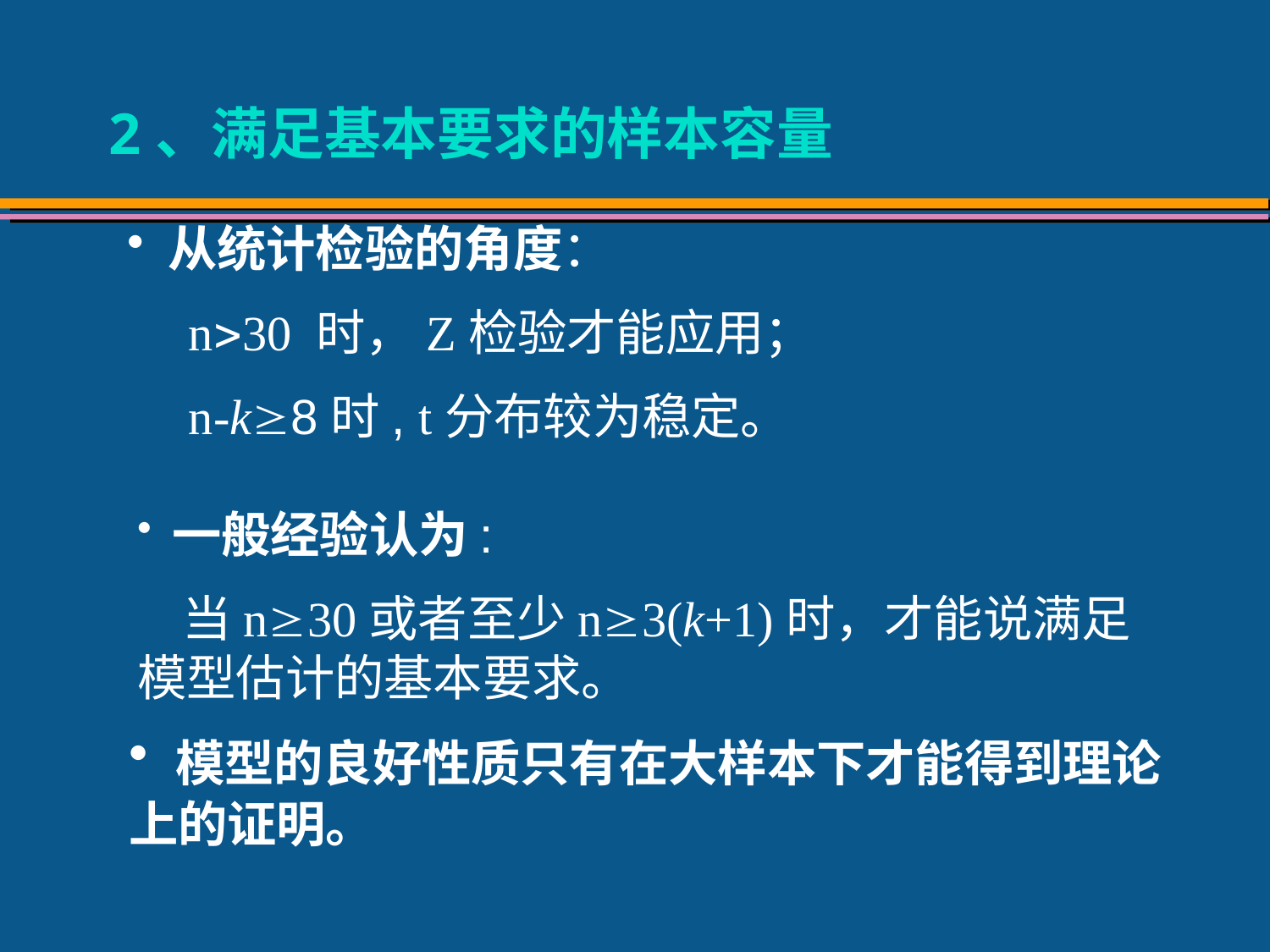

2、满足基本要求的样本容量
 从统计检验的角度：
     n>30 时，Z检验才能应用；
     n-k≥8时, t分布较为稳定。
 一般经验认为:
   当n≥30或者至少n≥3(k+1)时，才能说满足模型估计的基本要求。
 模型的良好性质只有在大样本下才能得到理论上的证明。